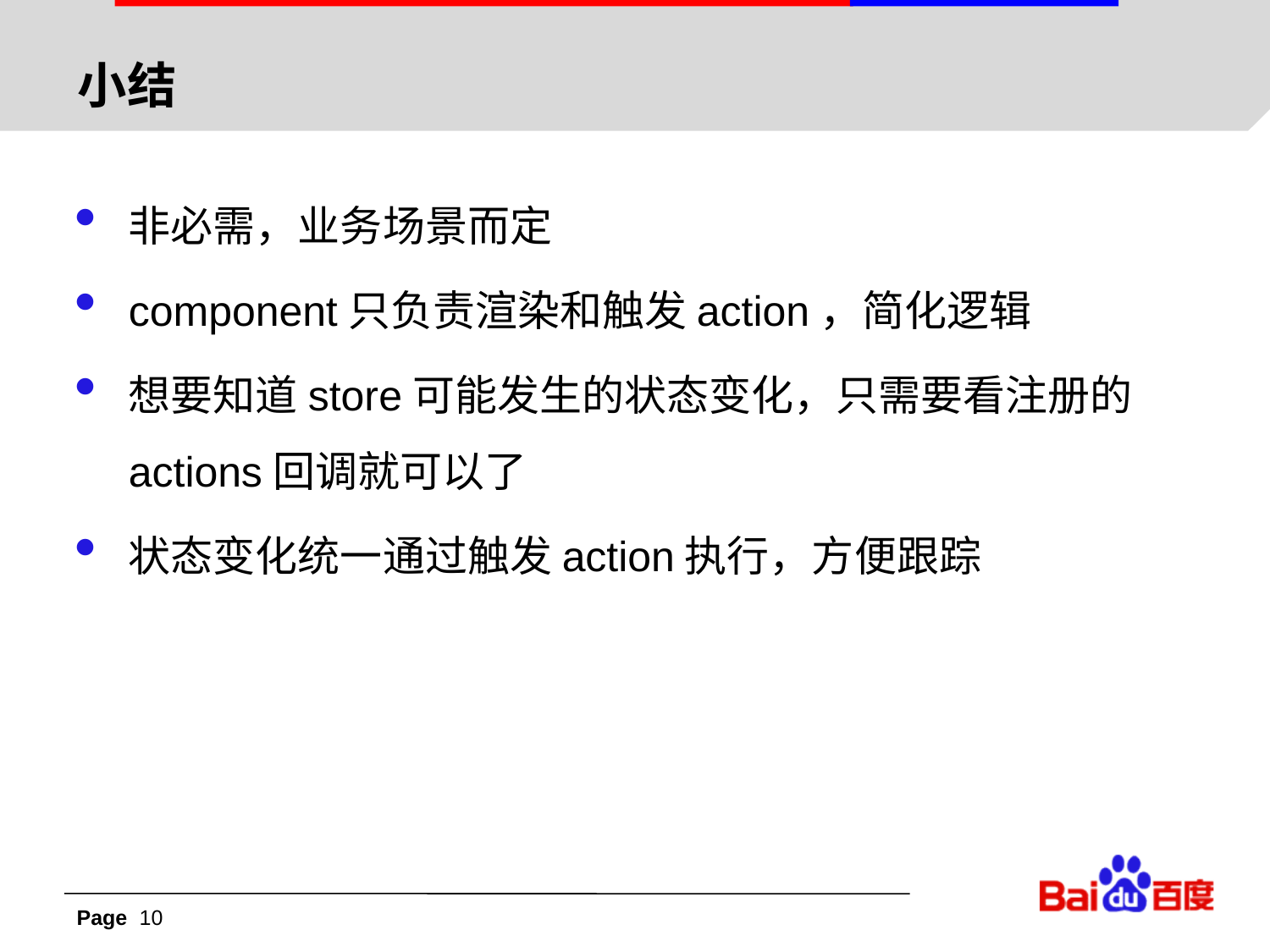

# 小结
非必需，业务场景而定
component只负责渲染和触发action，简化逻辑
想要知道store可能发生的状态变化，只需要看注册的actions回调就可以了
状态变化统一通过触发action执行，方便跟踪